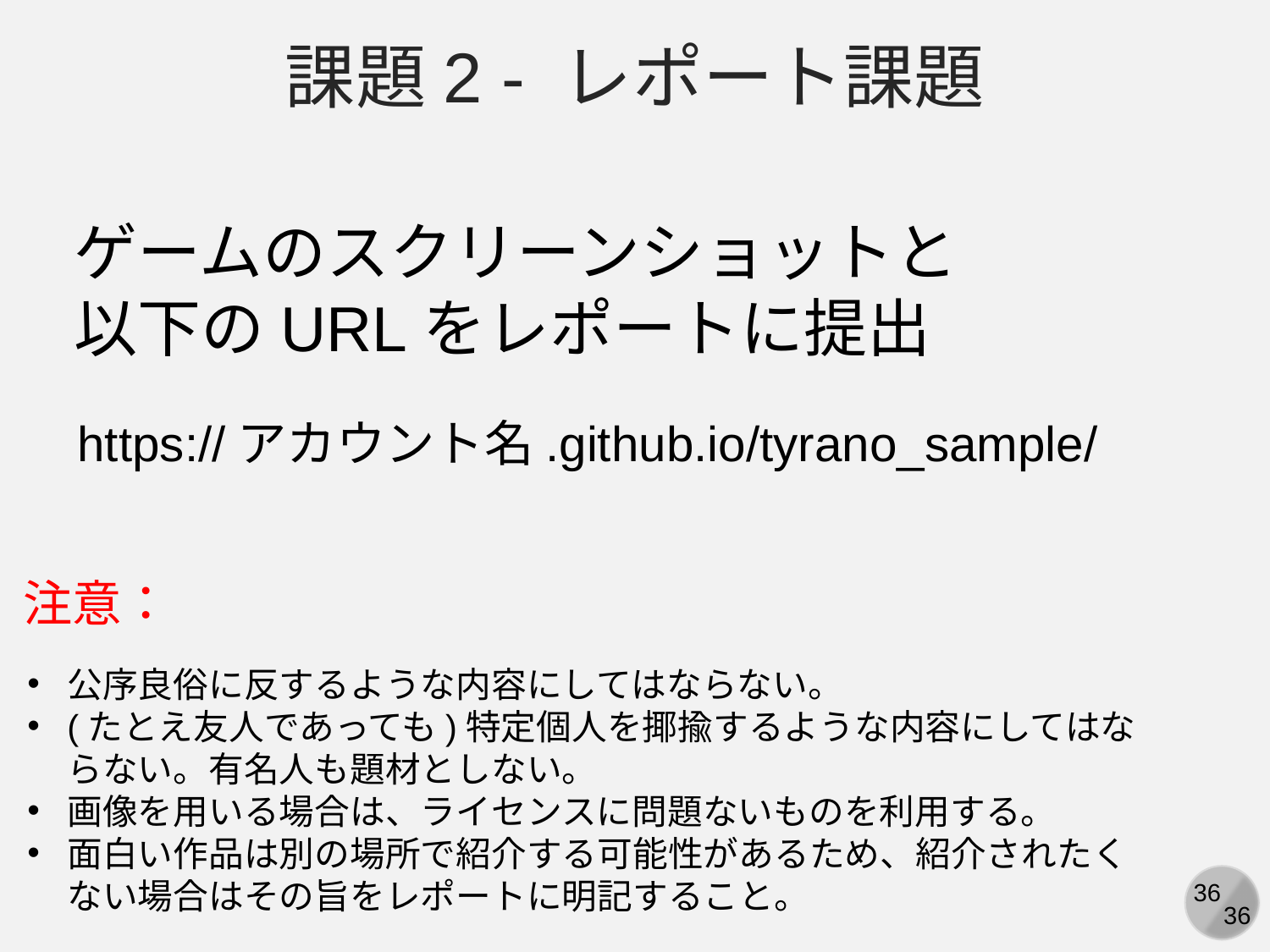

課題2 - レポート課題
ゲームのスクリーンショットと
以下のURLをレポートに提出
https://アカウント名.github.io/tyrano_sample/
注意：
公序良俗に反するような内容にしてはならない。
(たとえ友人であっても)特定個人を揶揄するような内容にしてはならない。有名人も題材としない。
画像を用いる場合は、ライセンスに問題ないものを利用する。
面白い作品は別の場所で紹介する可能性があるため、紹介されたくない場合はその旨をレポートに明記すること。